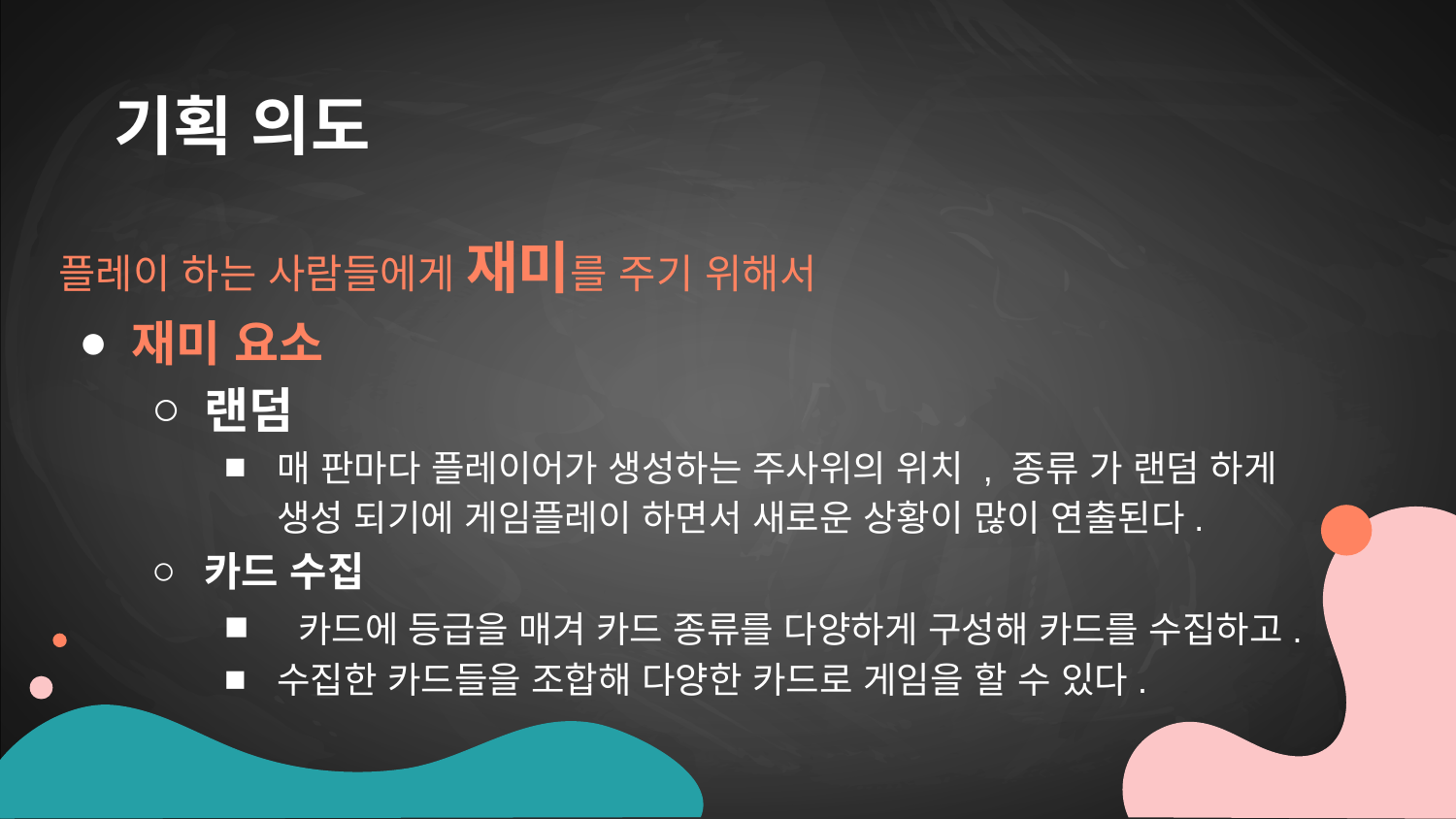

기획 의도
플레이 하는 사람들에게 재미를 주기 위해서
재미 요소
랜덤
매 판마다 플레이어가 생성하는 주사위의 위치 , 종류 가 랜덤 하게 생성 되기에 게임플레이 하면서 새로운 상황이 많이 연출된다.
카드 수집
 카드에 등급을 매겨 카드 종류를 다양하게 구성해 카드를 수집하고.
수집한 카드들을 조합해 다양한 카드로 게임을 할 수 있다.